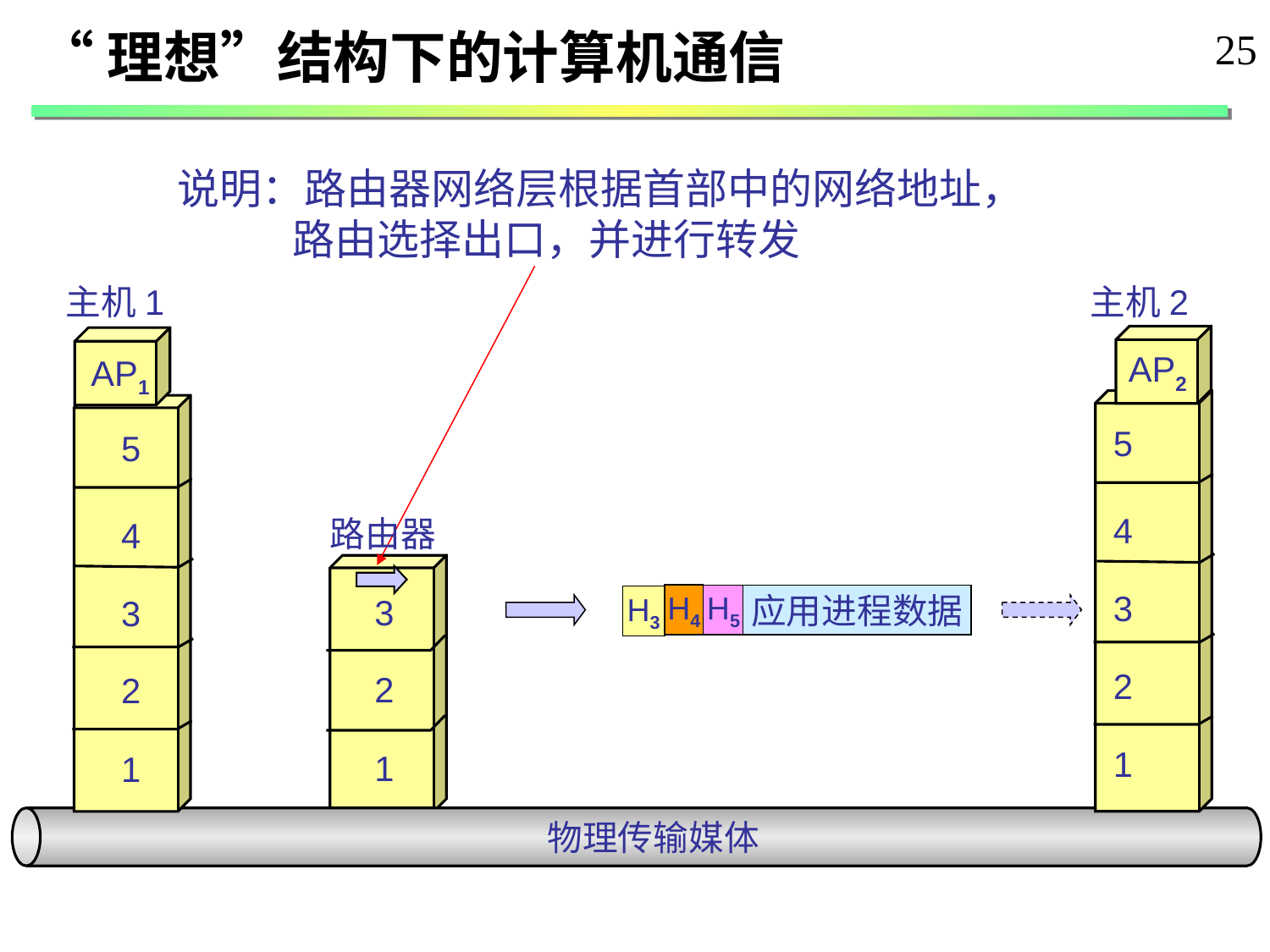

“理想”结构下的计算机通信
 25

说明：路由器网络层根据首部中的网络地址，
           路由选择出口，并进行转发

主机 1
主机 2

AP2

5

4

3

2

1

AP1

5

路由器
4

3
3
H4
H5
应用进程数据
H3

2
2

1
1
物理传输媒体